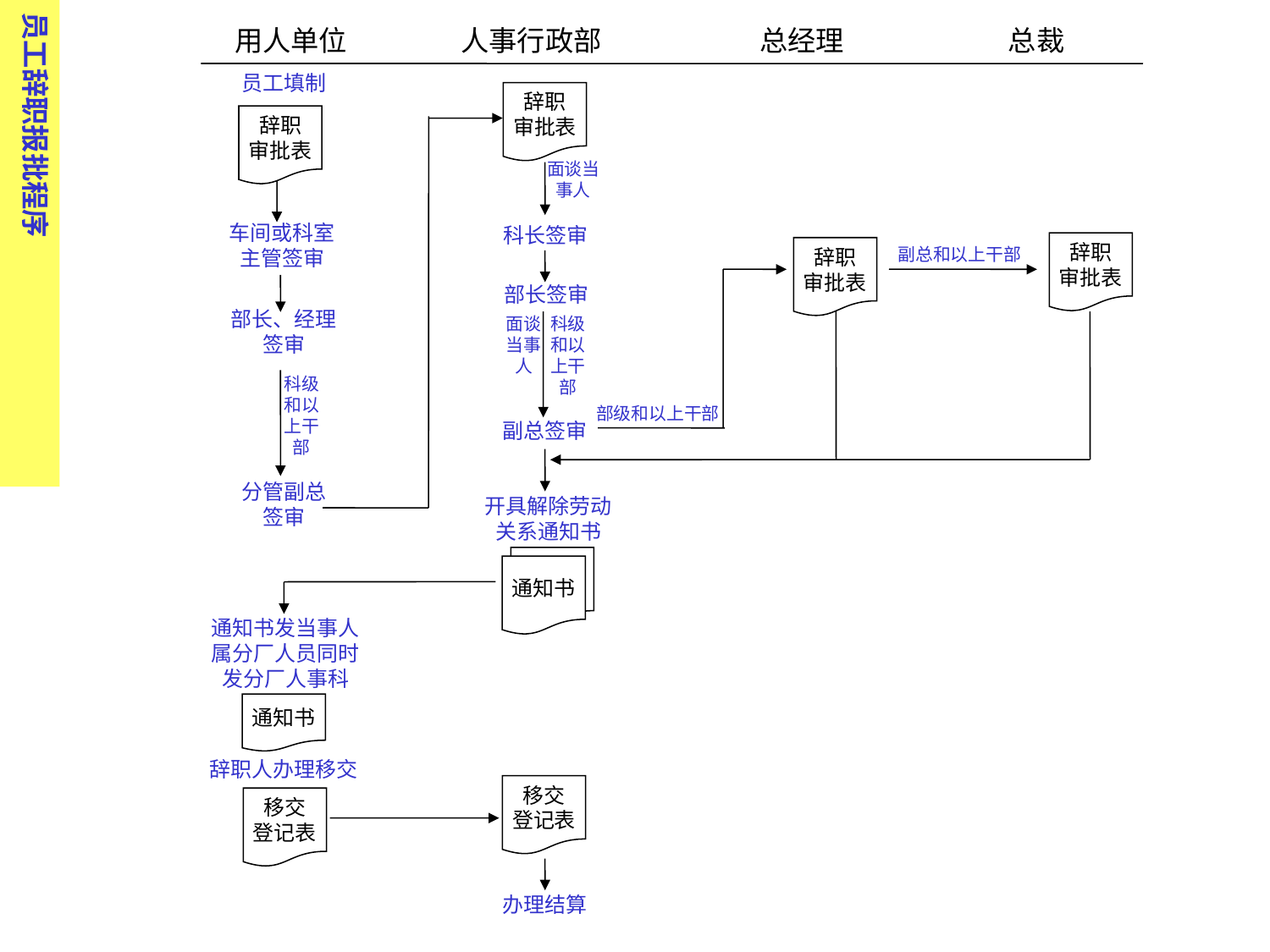

员工辞职报批程序
用人单位                  人事行政部                         总经理                          总裁

员工填制
辞职
审批表
辞职
审批表

面谈当事人

车间或科室主管签审
科长签审
辞职
审批表
辞职
审批表
副总和以上干部

部长签审
部长、经理签审
面谈当事人
科级和以上干部

科级和以上干部

部级和以上干部
副总签审

分管副总签审
开具解除劳动关系通知书

通知书

通知书发当事人属分厂人员同时发分厂人事科

通知书

辞职人办理移交

移交
登记表

移交
登记表

11
办理结算